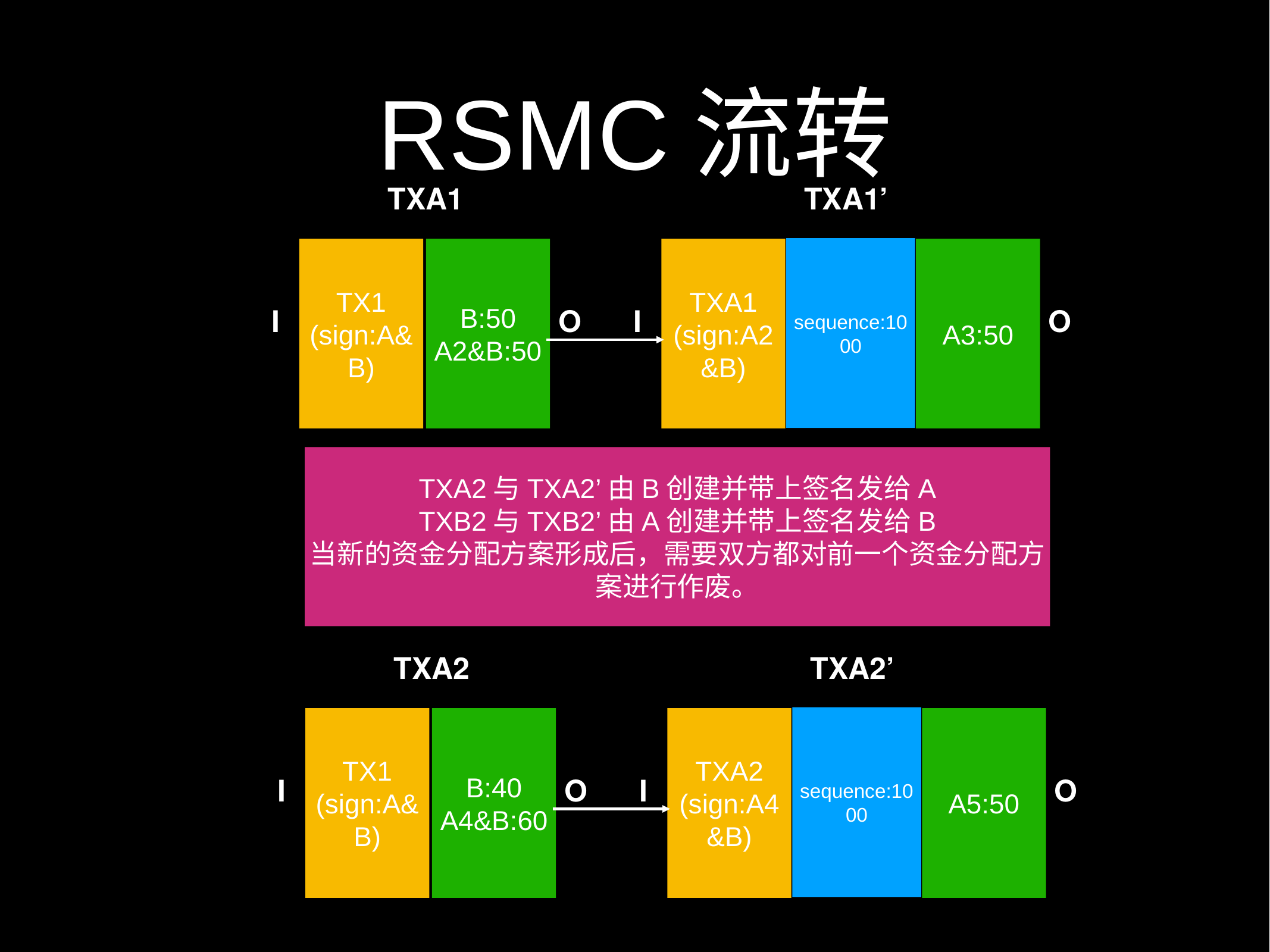

# RSMC流转
TXA1
TX1
(sign:A&B)
B:50
A2&B:50
I
O
TXA1’
sequence:1000
TXA1
(sign:A2&B)
A3:50
I
O

TXA2与TXA2’由B创建并带上签名发给A
TXB2与TXB2’由A创建并带上签名发给B
当新的资金分配方案形成后，需要双方都对前一个资金分配方案进行作废。
TXA2
TX1
(sign:A&B)
B:40
A4&B:60
I
O
TXA2’
sequence:1000
TXA2
(sign:A4&B)
A5:50
I
O